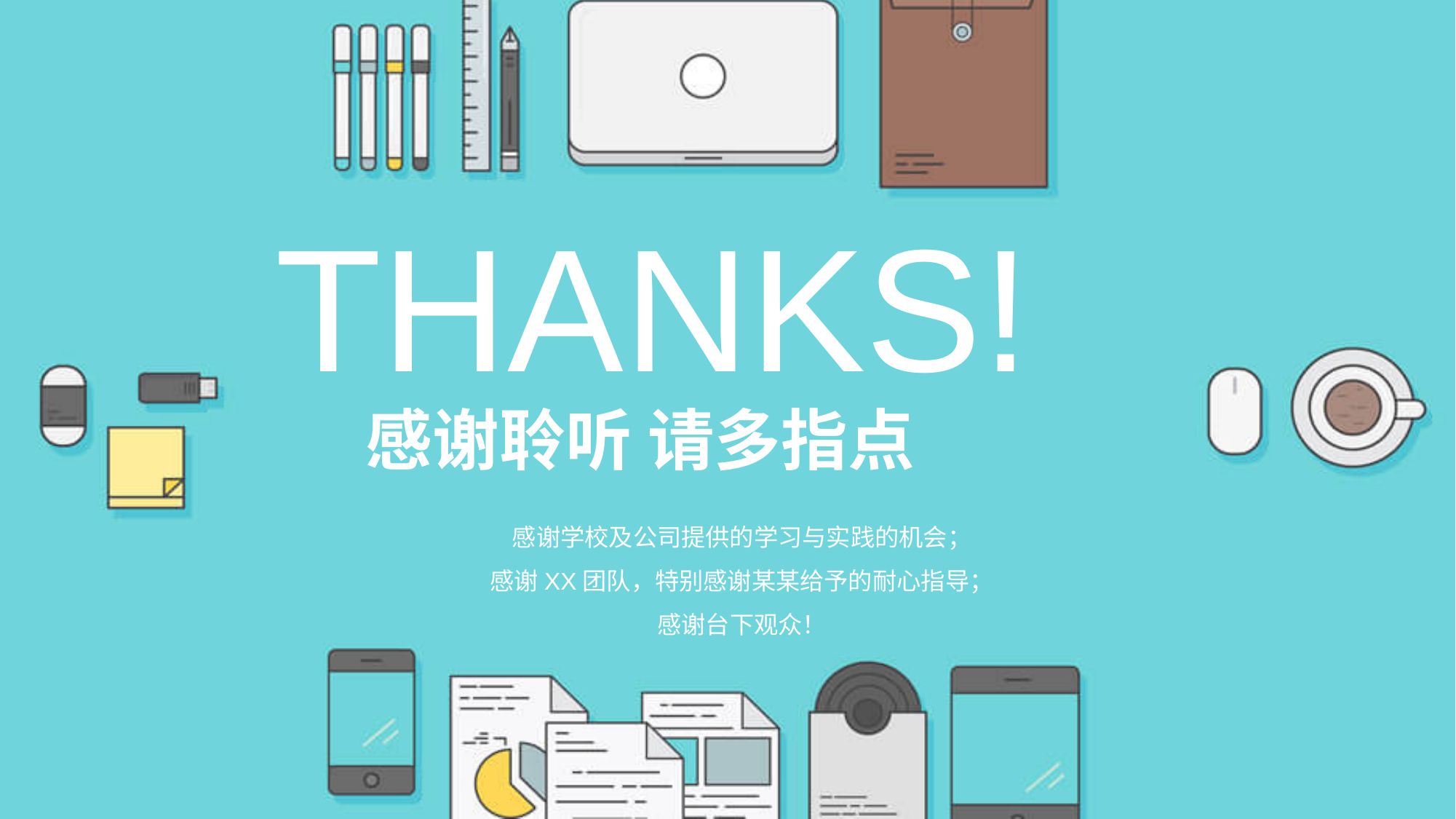

THANKS!
感谢学校及公司提供的学习与实践的机会；
感谢XX团队，特别感谢某某给予的耐心指导；
感谢台下观众！

感谢聆听 请多指点